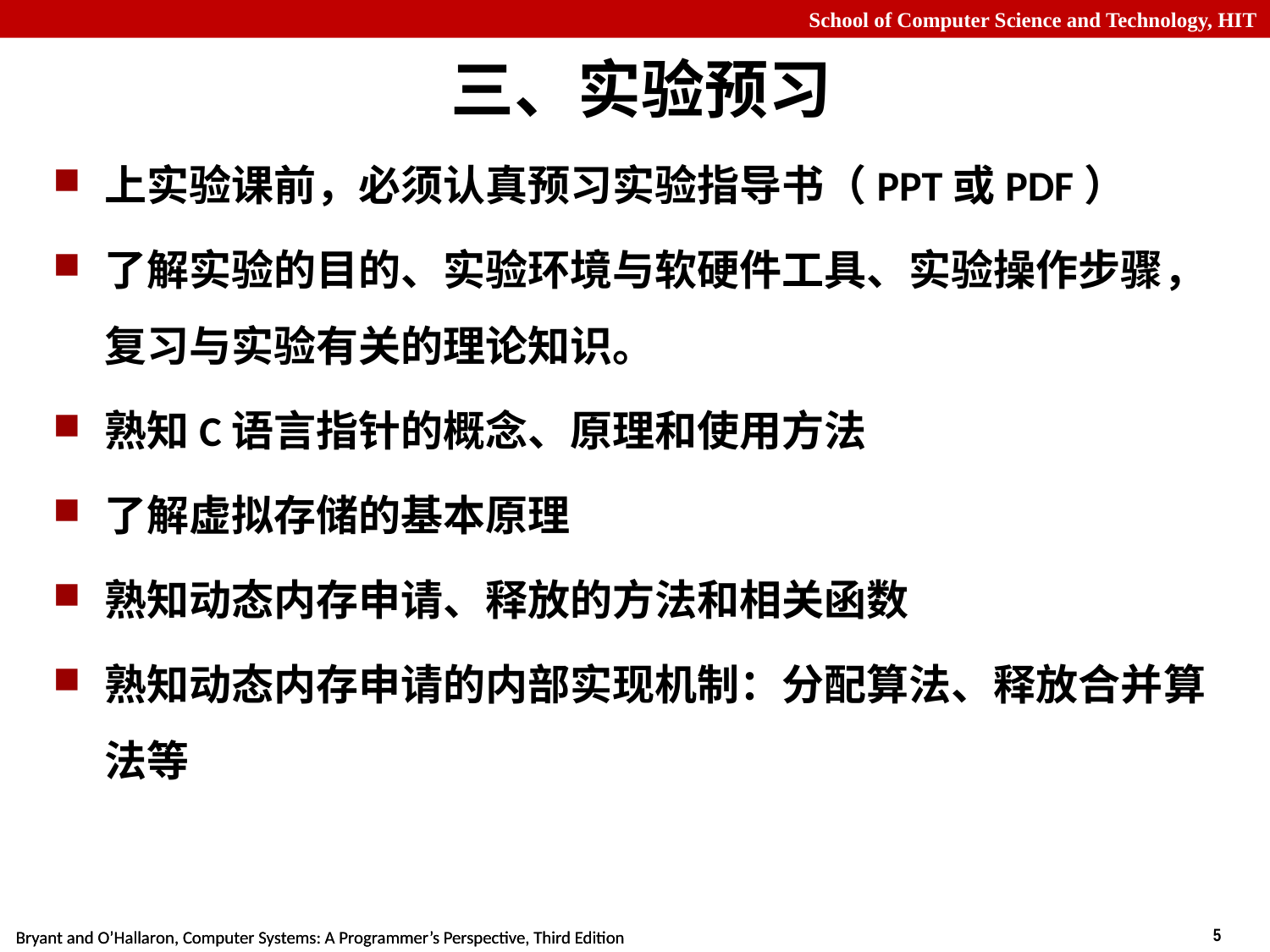

# 三、实验预习
上实验课前，必须认真预习实验指导书（PPT或PDF）
了解实验的目的、实验环境与软硬件工具、实验操作步骤，复习与实验有关的理论知识。
熟知C语言指针的概念、原理和使用方法
了解虚拟存储的基本原理
熟知动态内存申请、释放的方法和相关函数
熟知动态内存申请的内部实现机制：分配算法、释放合并算法等